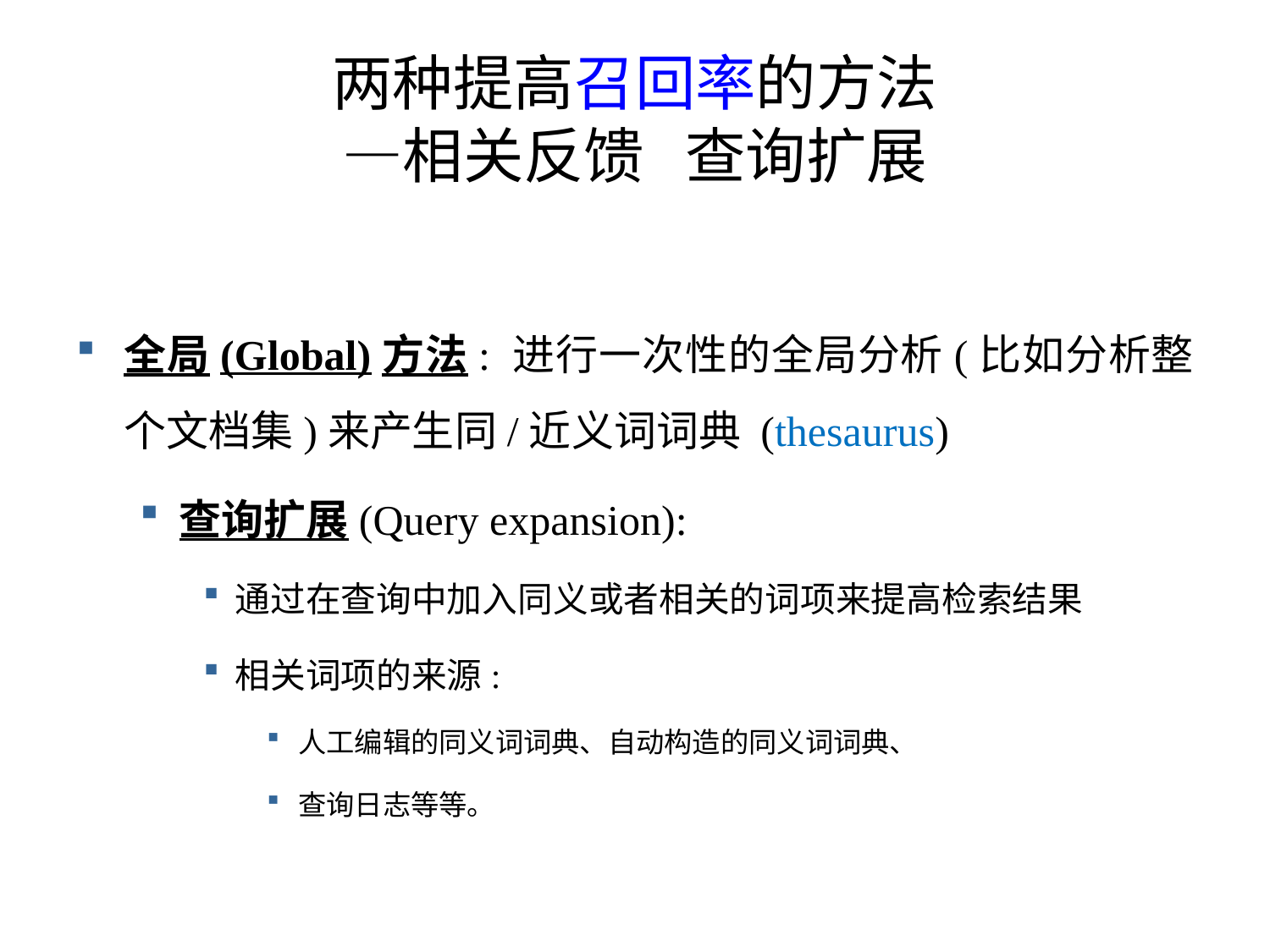

# 两种提高召回率的方法 —相关反馈   查询扩展
全局(Global)方法: 进行一次性的全局分析(比如分析整个文档集)来产生同/近义词词典 (thesaurus)
查询扩展(Query expansion):
通过在查询中加入同义或者相关的词项来提高检索结果
相关词项的来源:
人工编辑的同义词词典、自动构造的同义词词典、
查询日志等等。